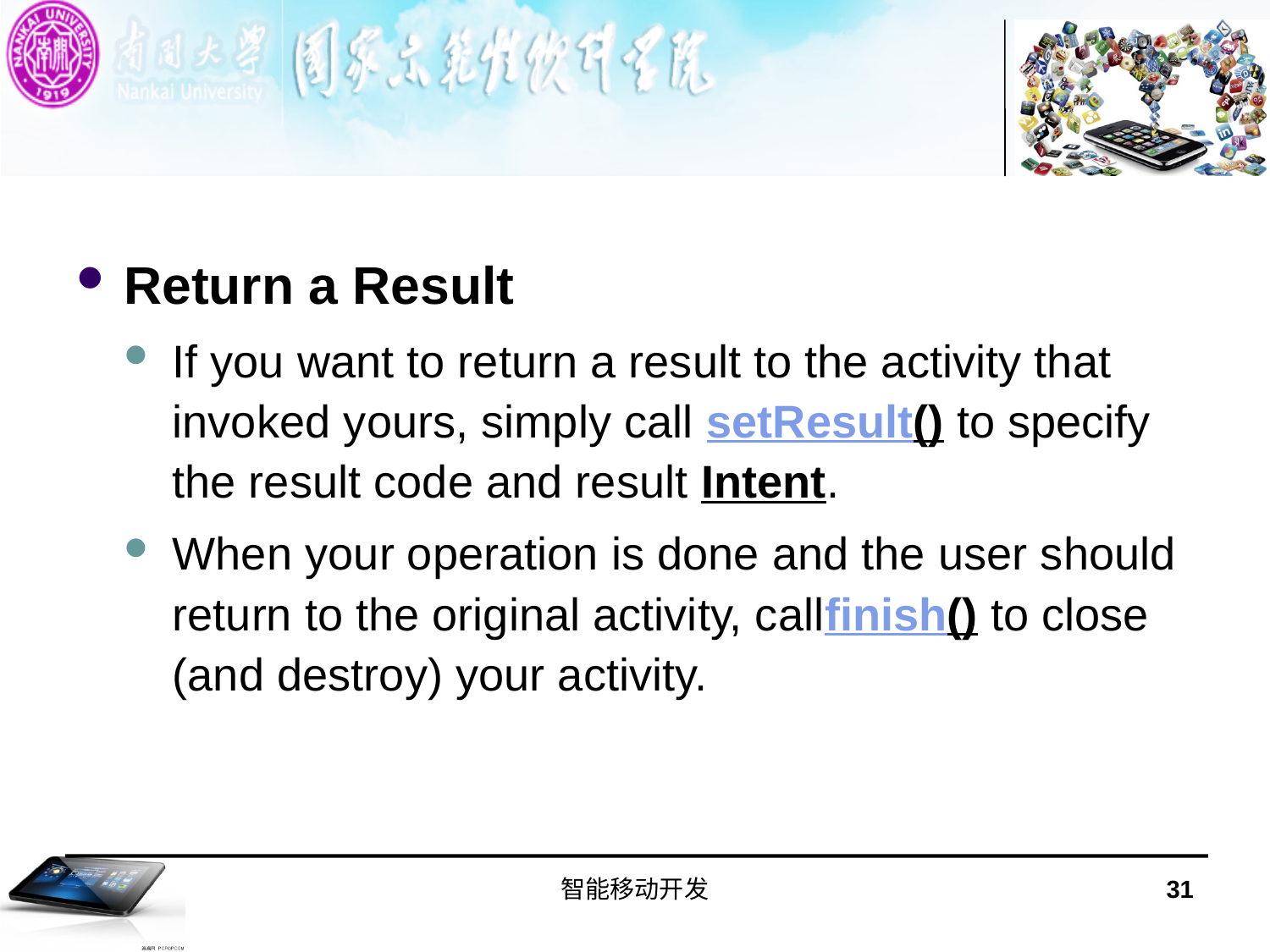

#
Return a Result
If you want to return a result to the activity that invoked yours, simply call setResult() to specify the result code and result Intent.
When your operation is done and the user should return to the original activity, callfinish() to close (and destroy) your activity.
智能移动开发
31